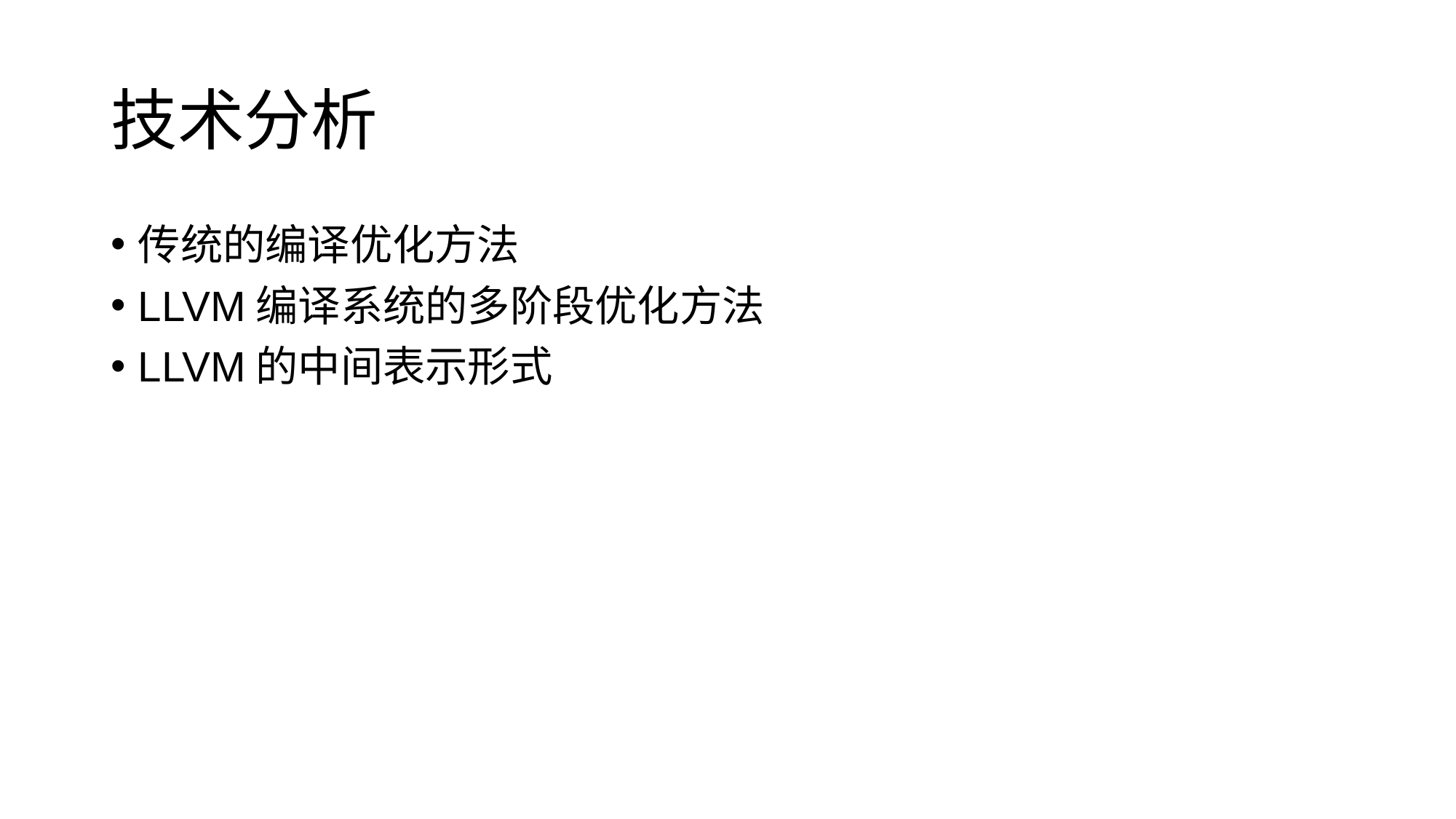

# 技术分析
传统的编译优化方法
LLVM编译系统的多阶段优化方法
LLVM的中间表示形式